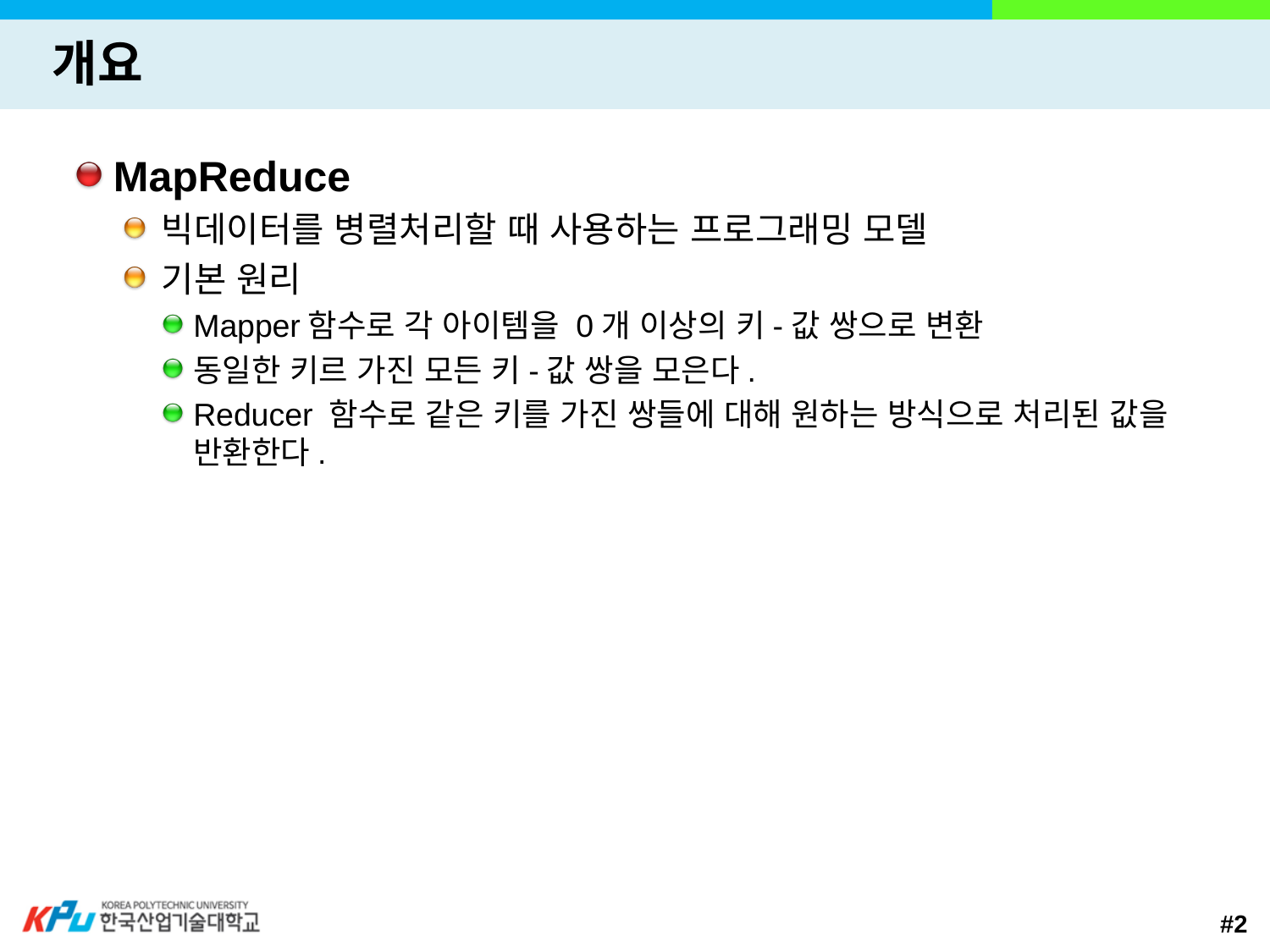

# 개요
MapReduce
빅데이터를 병렬처리할 때 사용하는 프로그래밍 모델
기본 원리
Mapper함수로 각 아이템을 0개 이상의 키-값 쌍으로 변환
동일한 키르 가진 모든 키-값 쌍을 모은다.
Reducer 함수로 같은 키를 가진 쌍들에 대해 원하는 방식으로 처리된 값을 반환한다.